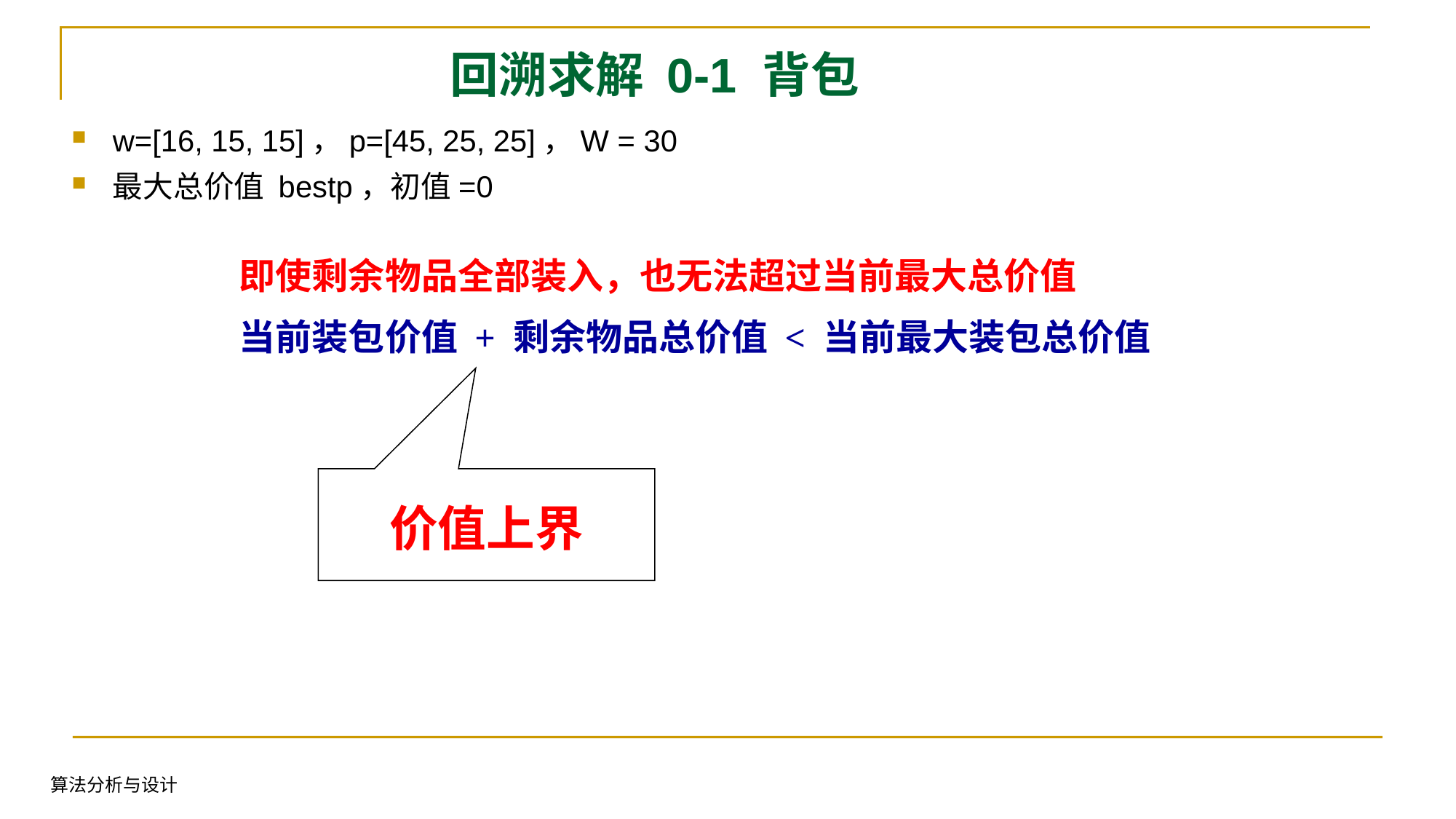

回溯求解 0-1 背包
w=[16, 15, 15]，p=[45, 25, 25]，W = 30
最大总价值 bestp，初值=0
即使剩余物品全部装入，也无法超过当前最大总价值
当前装包价值 + 剩余物品总价值 < 当前最大装包总价值
价值上界
算法分析与设计